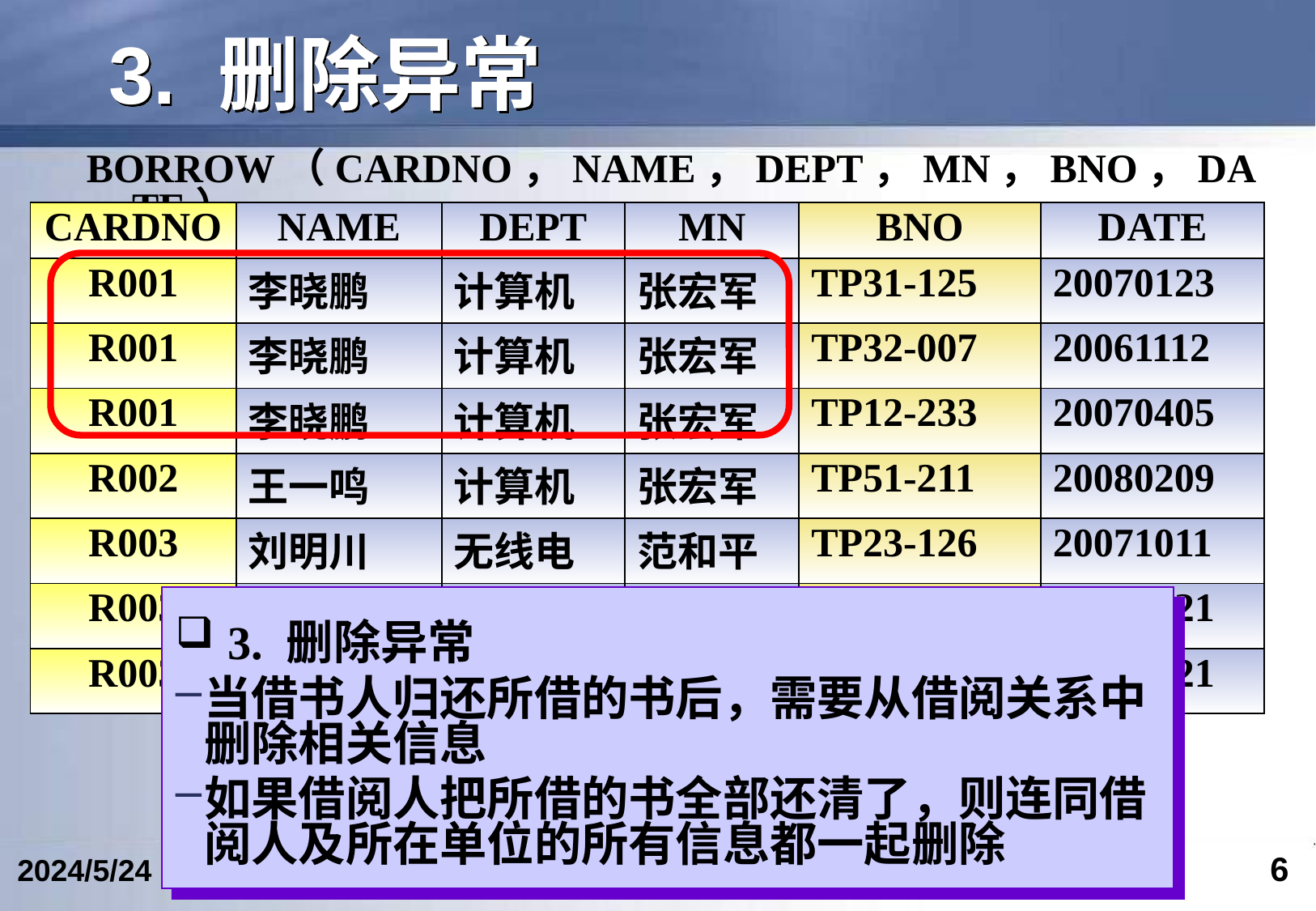

# 3. 删除异常
BORROW（CARDNO，NAME，DEPT，MN，BNO，DATE）
| CARDNO | NAME | DEPT | MN | BNO | DATE |
| --- | --- | --- | --- | --- | --- |
| R001 | 李晓鹏 | 计算机 | 张宏军 | TP31-125 | 20070123 |
| R001 | 李晓鹏 | 计算机 | 张宏军 | TP32-007 | 20061112 |
| R001 | 李晓鹏 | 计算机 | 张宏军 | TP12-233 | 20070405 |
| R002 | 王一鸣 | 计算机 | 张宏军 | TP51-211 | 20080209 |
| R003 | 刘明川 | 无线电 | 范和平 | TP23-126 | 20071011 |
| R003 | 刘明川 | 无线电 | 范和平 | TP23-023 | 20080321 |
| R003 | 刘明川 | 无线电 | 范和平 | TP25-045 | 20080321 |

 3. 删除异常
当借书人归还所借的书后，需要从借阅关系中删除相关信息
如果借阅人把所借的书全部还清了，则连同借阅人及所在单位的所有信息都一起删除
6
2024/5/24